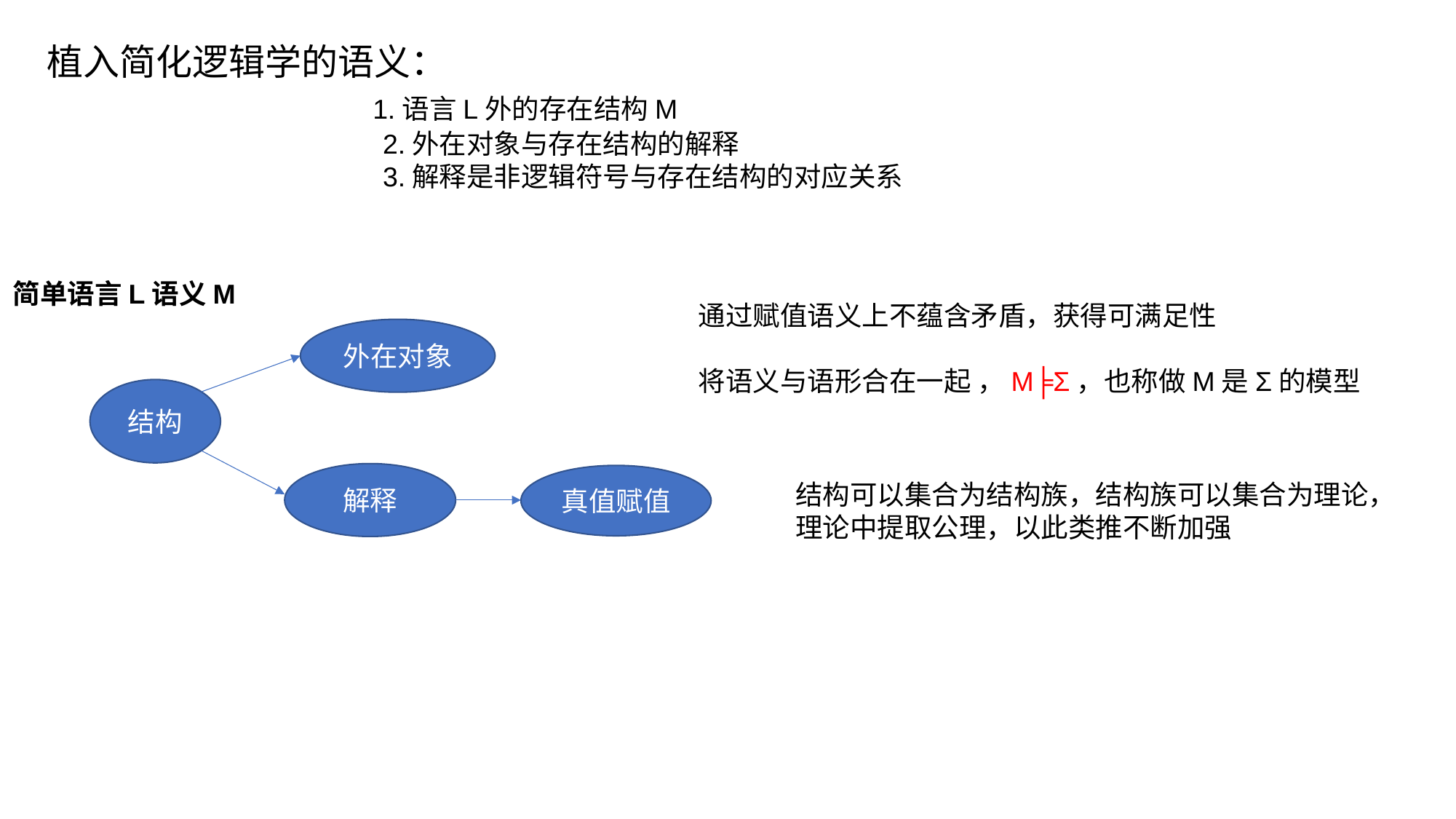

植入简化逻辑学的语义：
                                1.语言L外的存在结构M
                                            2.外在对象与存在结构的解释
                                            3.解释是非逻辑符号与存在结构的对应关系

简单语言L语义M
通过赋值语义上不蕴含矛盾，获得可满足性

将语义与语形合在一起 ，M╞Σ，也称做M是Σ的模型
外在对象
结构
解释
真值赋值
结构可以集合为结构族，结构族可以集合为理论，理论中提取公理，以此类推不断加强